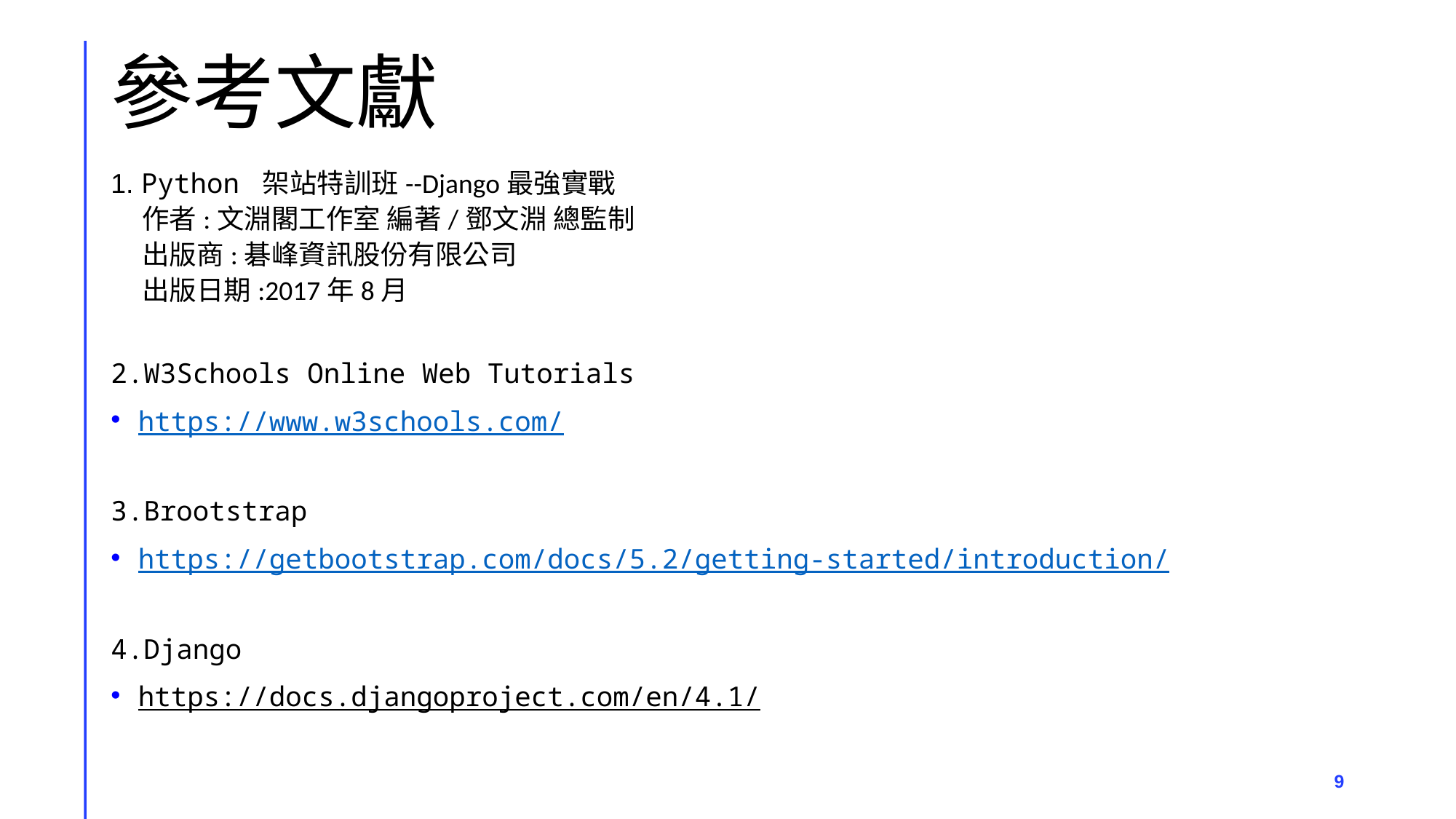

# 參考文獻
1. Python 架站特訓班--Django最強實戰
    作者:文淵閣工作室 編著/鄧文淵 總監制
    出版商:碁峰資訊股份有限公司
    出版日期:2017年8月

2.W3Schools Online Web Tutorials
https://www.w3schools.com/

3.Brootstrap
https://getbootstrap.com/docs/5.2/getting-started/introduction/

4.Django
https://docs.djangoproject.com/en/4.1/
9